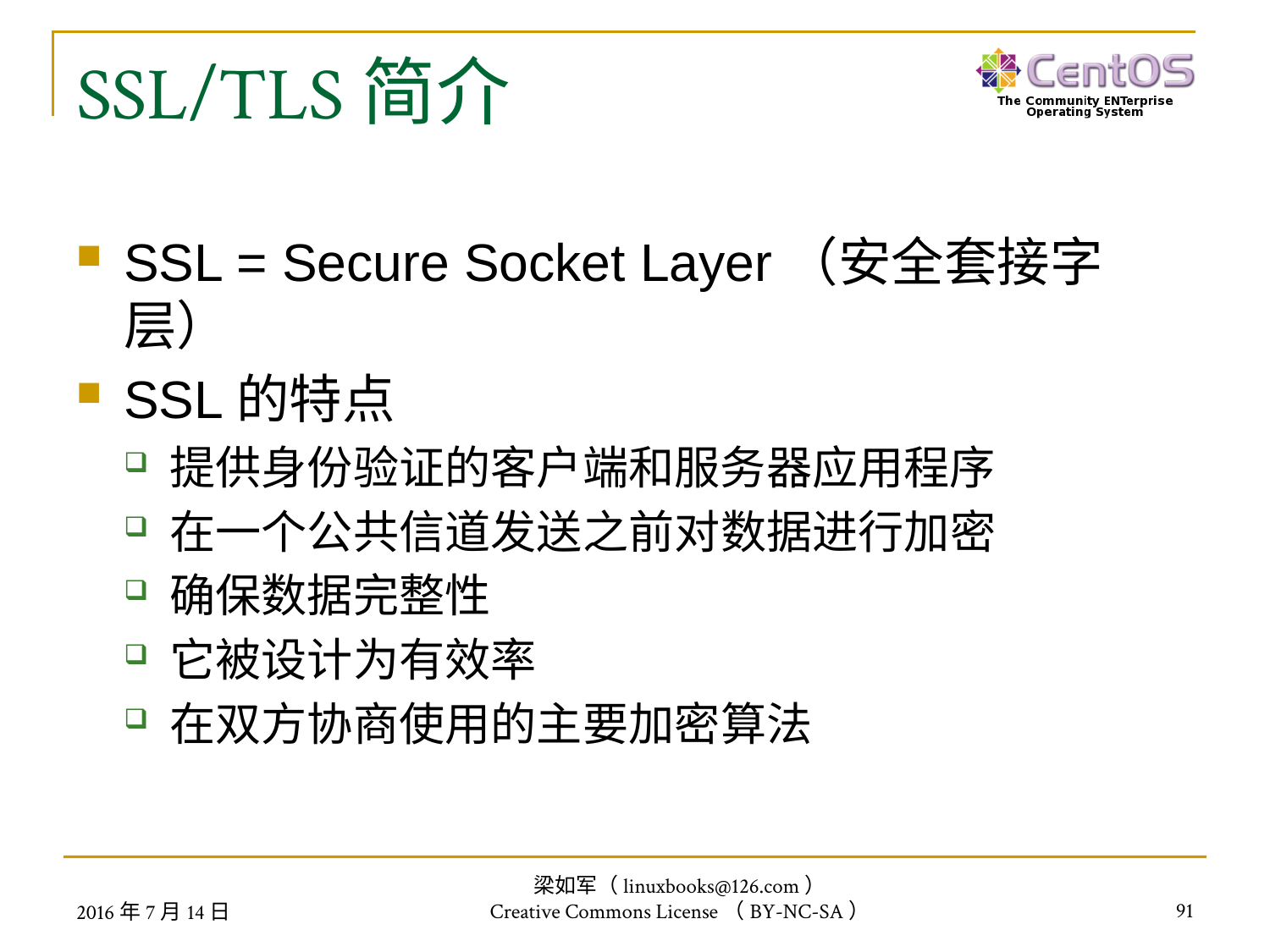

# SSL/TLS简介
SSL = Secure Socket Layer（安全套接字层）
SSL的特点
提供身份验证的客户端和服务器应用程序
在一个公共信道发送之前对数据进行加密
确保数据完整性
它被设计为有效率
在双方协商使用的主要加密算法
梁如军（linuxbooks@126.com）
Creative Commons License（BY-NC-SA）
2016年7月14日
91